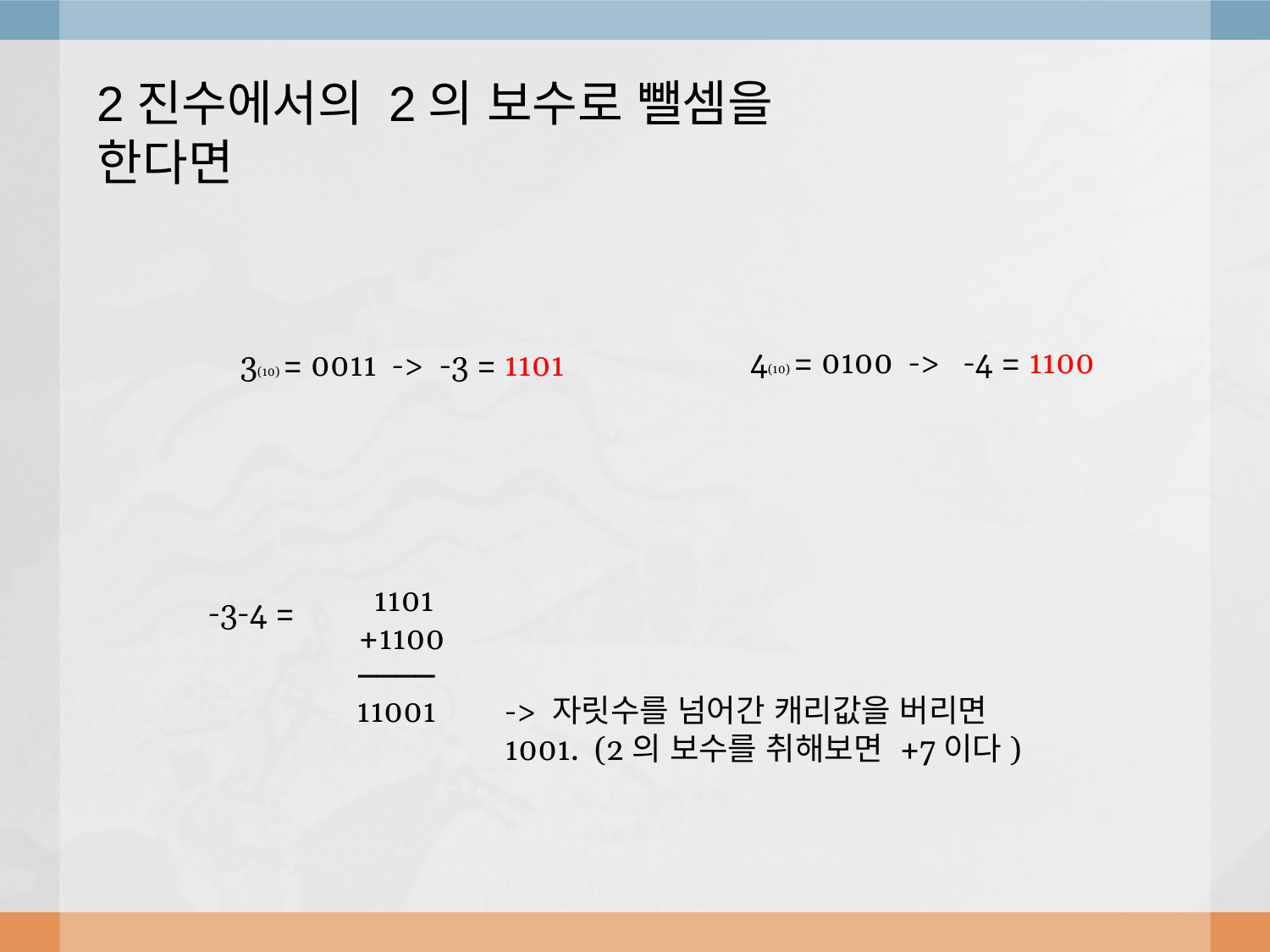

2진수에서의 2의 보수로 뺄셈을 한다면
4(10) = 0100  ->   -4 = 1100
3(10) = 0011  ->  -3 = 1101
  1101
+1100
────
-3-4 =
11001
-> 자릿수를 넘어간 캐리값을 버리면
1001.  (2의 보수를 취해보면 +7이다)